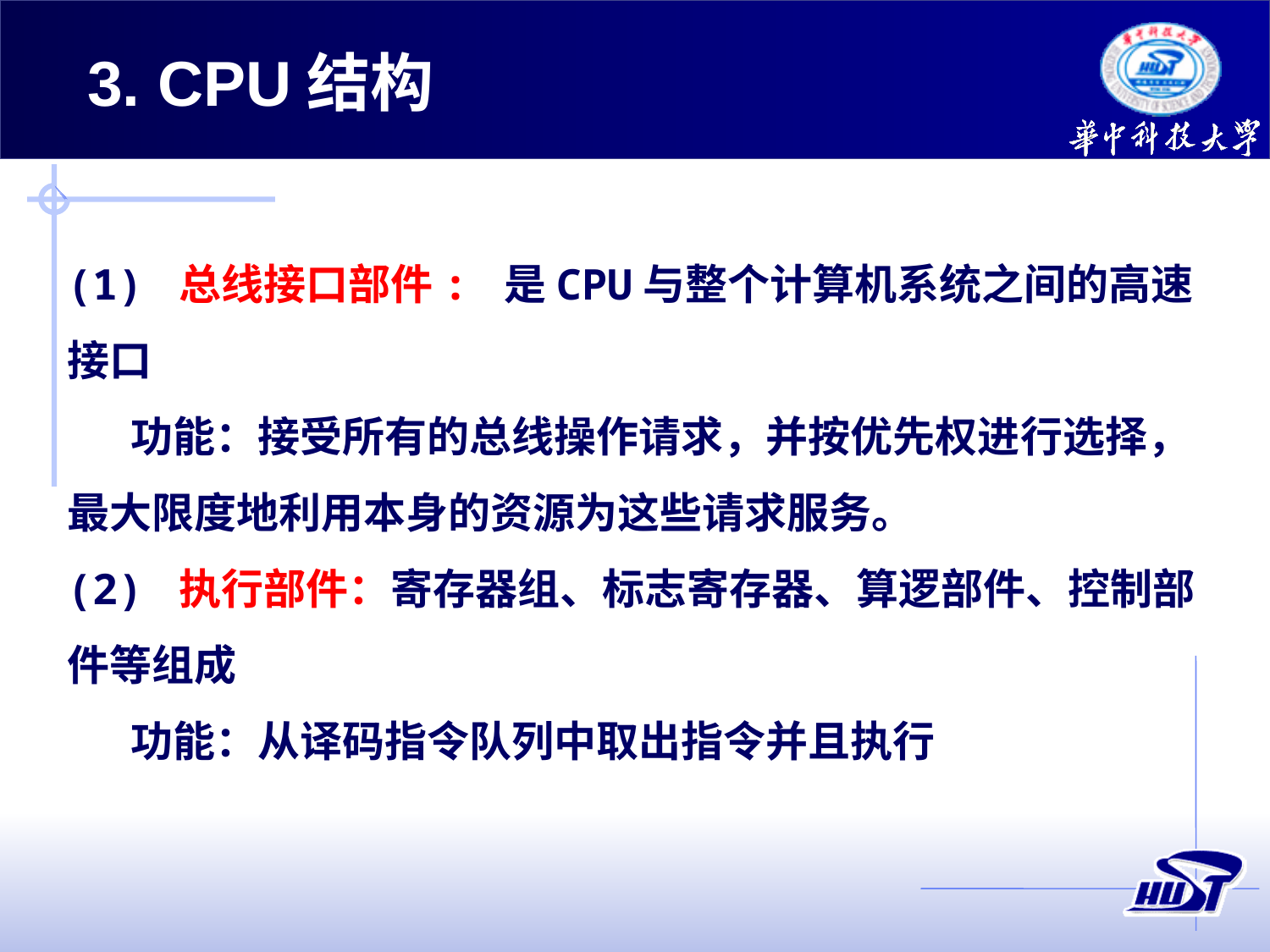

3. CPU结构
(1) 总线接口部件: 是CPU与整个计算机系统之间的高速接口
功能：接受所有的总线操作请求，并按优先权进行选择，最大限度地利用本身的资源为这些请求服务。
(2) 执行部件：寄存器组、标志寄存器、算逻部件、控制部件等组成
功能：从译码指令队列中取出指令并且执行